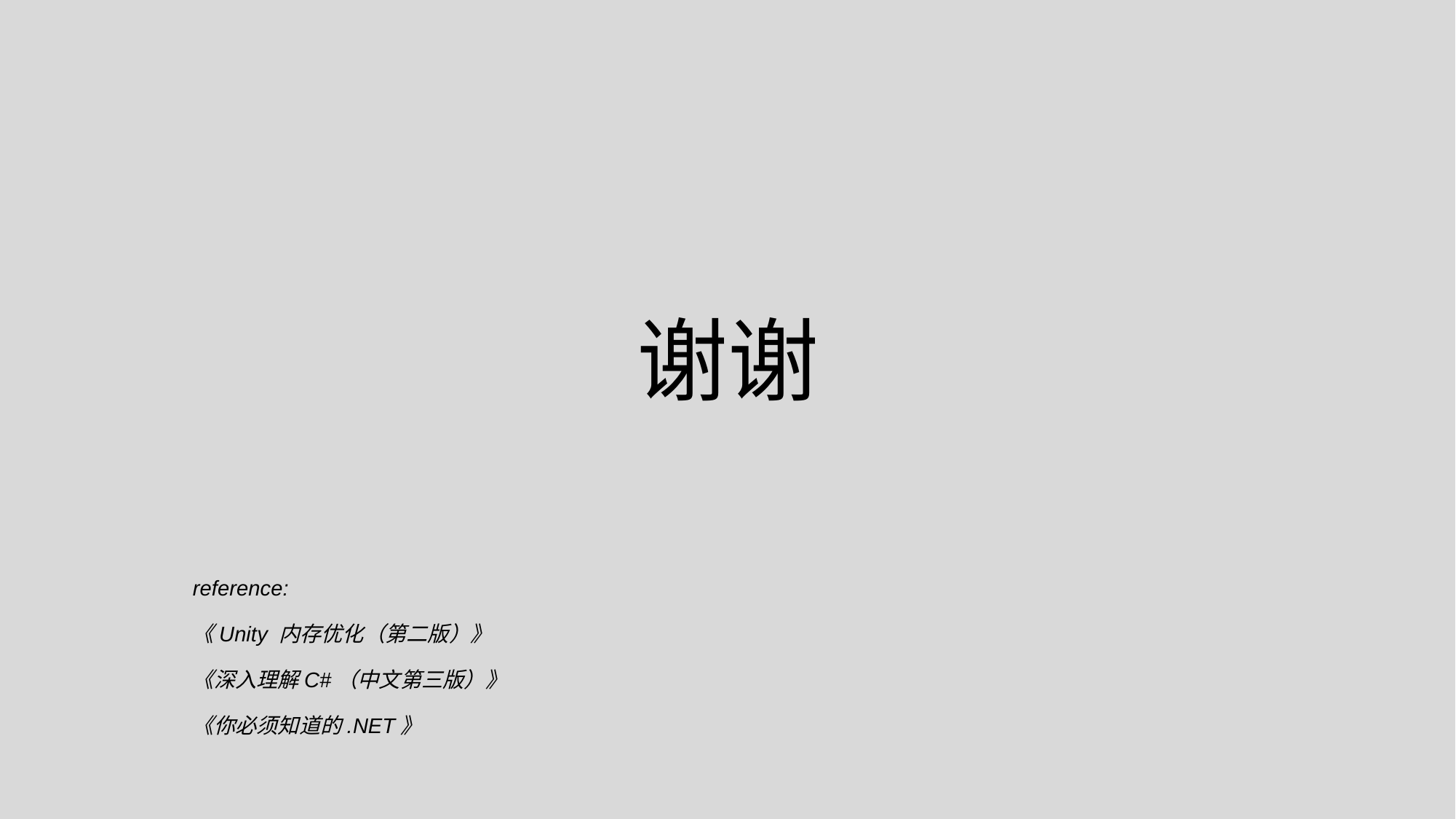

# 谢谢
reference:
《Unity 内存优化（第二版）》
《深入理解C#（中文第三版）》
《你必须知道的.NET》